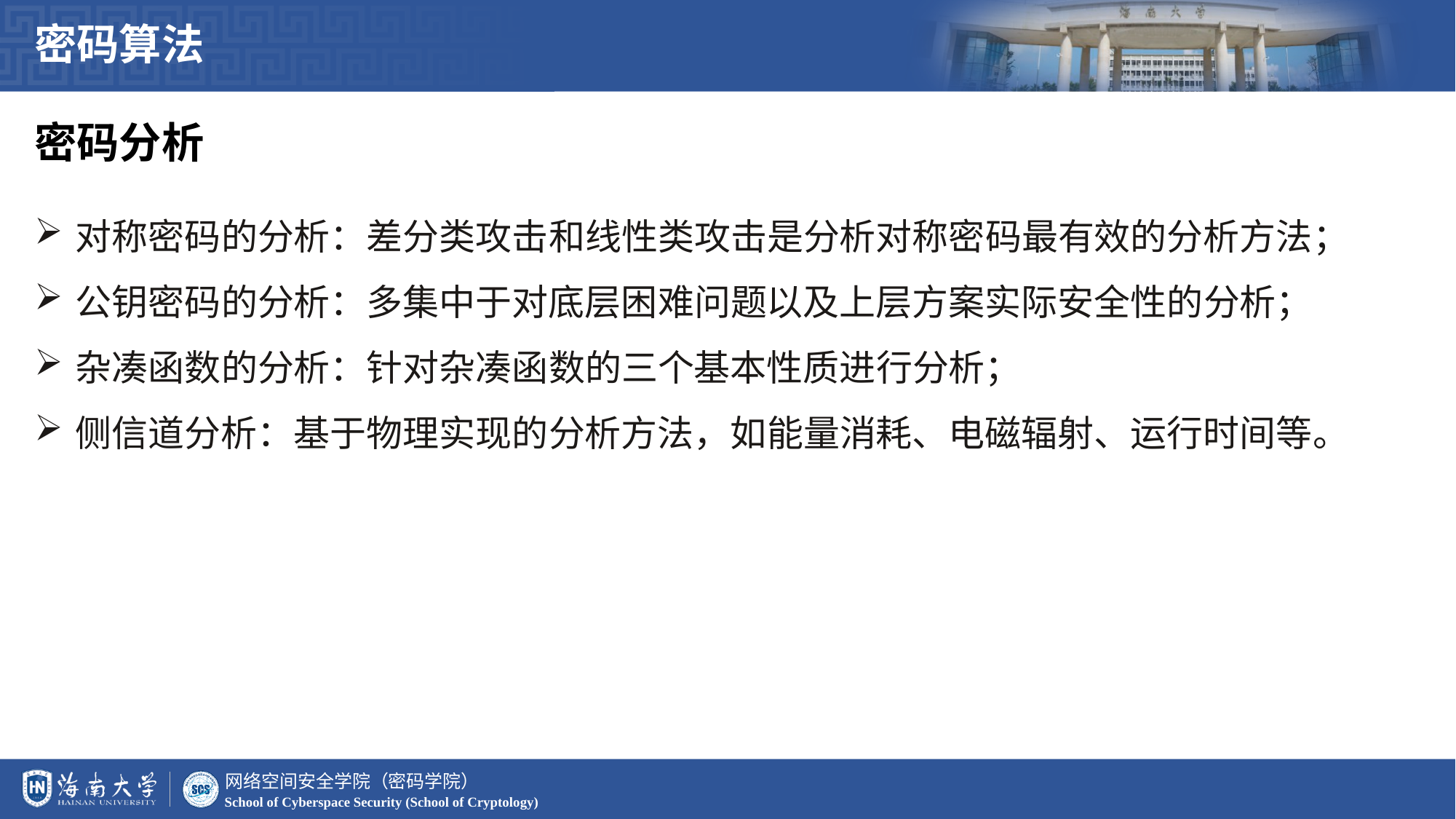

密码算法
密码分析
对称密码的分析：差分类攻击和线性类攻击是分析对称密码最有效的分析方法；
公钥密码的分析：多集中于对底层困难问题以及上层方案实际安全性的分析；
杂凑函数的分析：针对杂凑函数的三个基本性质进行分析；
侧信道分析：基于物理实现的分析方法，如能量消耗、电磁辐射、运行时间等。
50